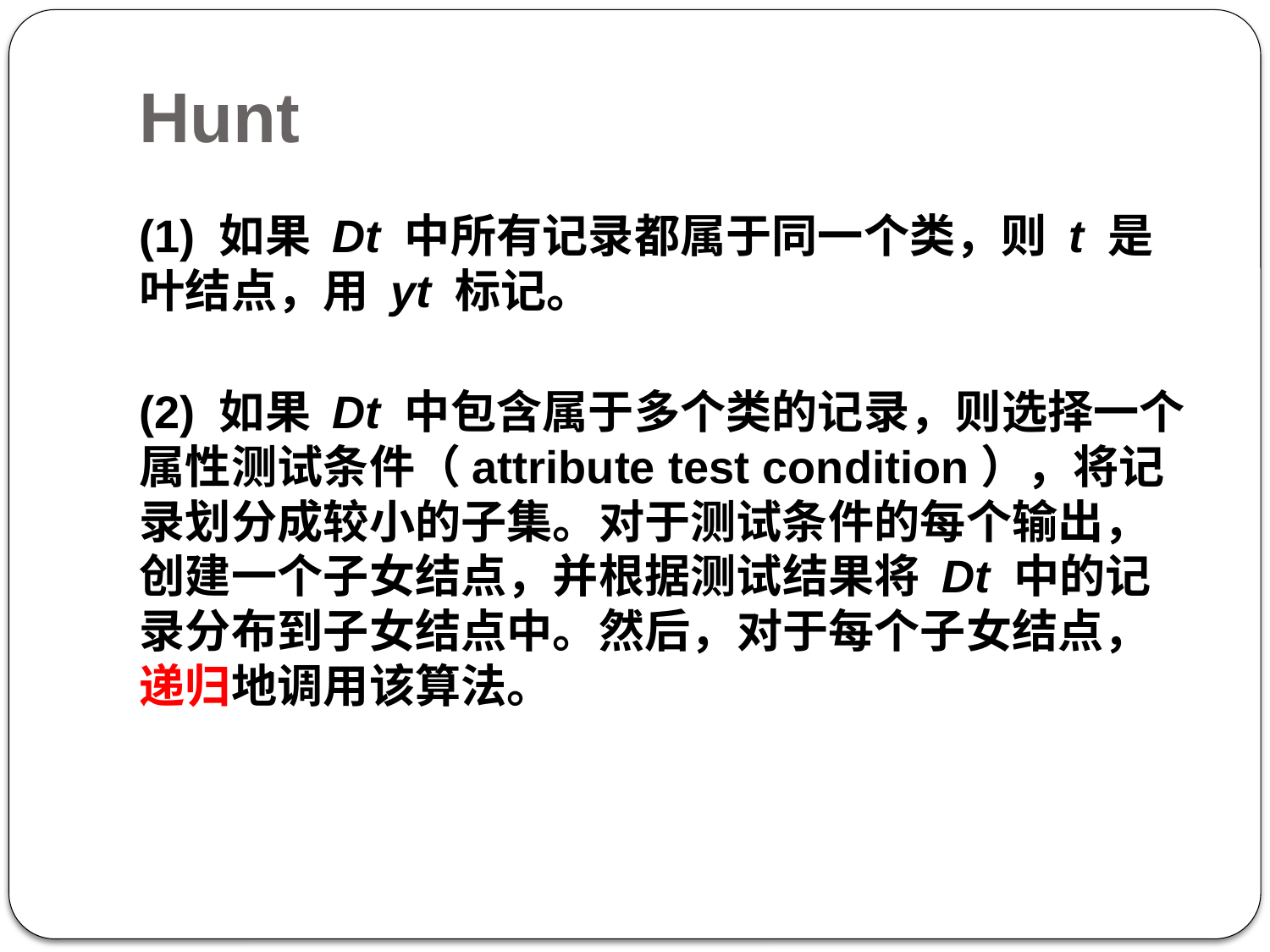

# Hunt
(1) 如果 Dt 中所有记录都属于同一个类，则 t 是叶结点，用 yt 标记。
(2) 如果 Dt 中包含属于多个类的记录，则选择一个属性测试条件（attribute test condition），将记录划分成较小的子集。对于测试条件的每个输出，创建一个子女结点，并根据测试结果将 Dt 中的记录分布到子女结点中。然后，对于每个子女结点，递归地调用该算法。